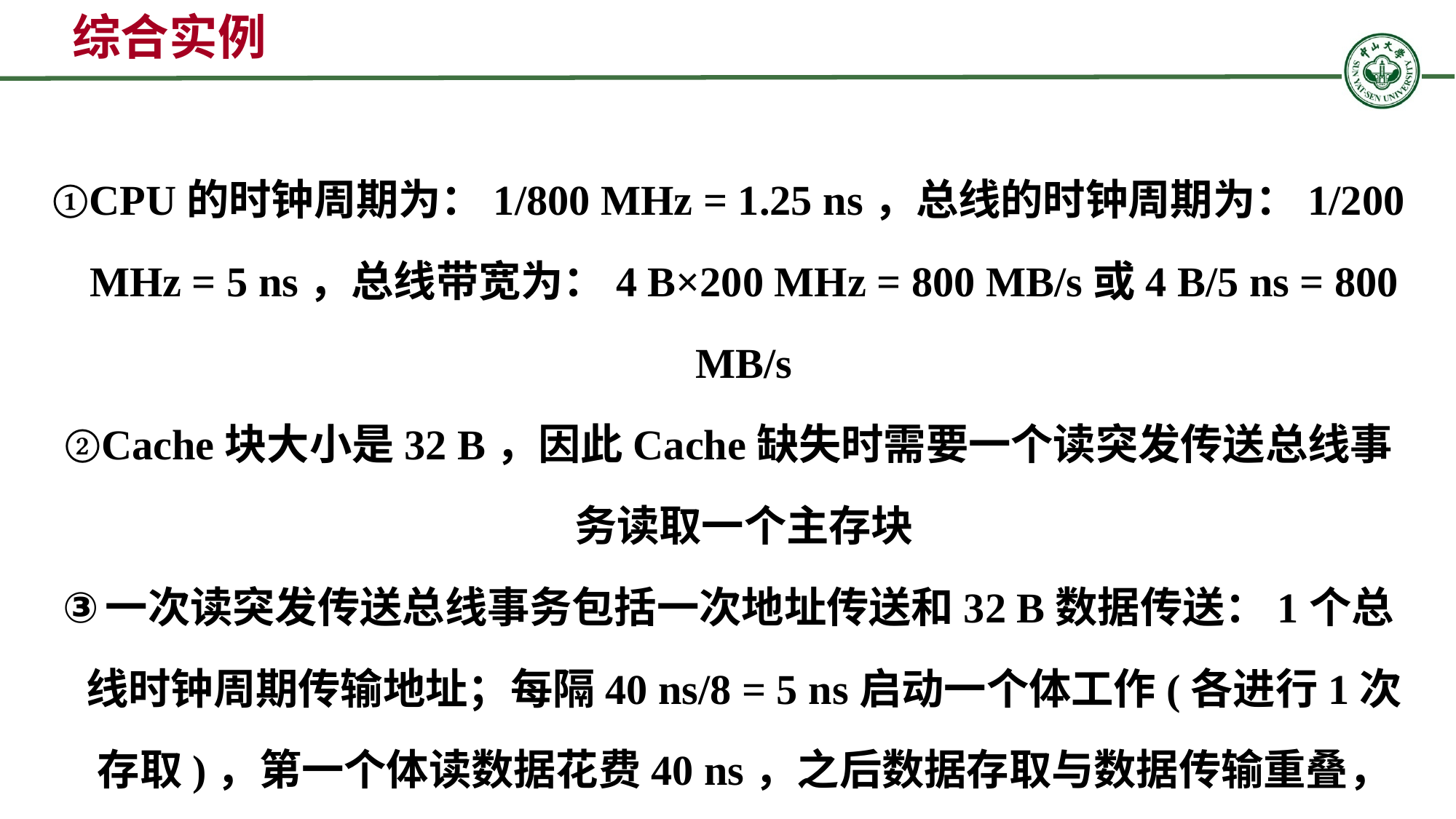

综合实例
CPU的时钟周期为：1/800 MHz = 1.25 ns，总线的时钟周期为：1/200 MHz = 5 ns，总线带宽为：4 B×200 MHz = 800 MB/s或4 B/5 ns = 800 MB/s
Cache块大小是32 B，因此Cache缺失时需要一个读突发传送总线事务读取一个主存块
一次读突发传送总线事务包括一次地址传送和32 B数据传送：1个总线时钟周期传输地址；每隔40 ns/8 = 5 ns启动一个体工作(各进行1次存取)，第一个体读数据花费40 ns，之后数据存取与数据传输重叠，用8个总线时钟周期传输数据。
读突发传送总线事务时间：5 ns + 40 ns + 8×5 ns = 85 ns